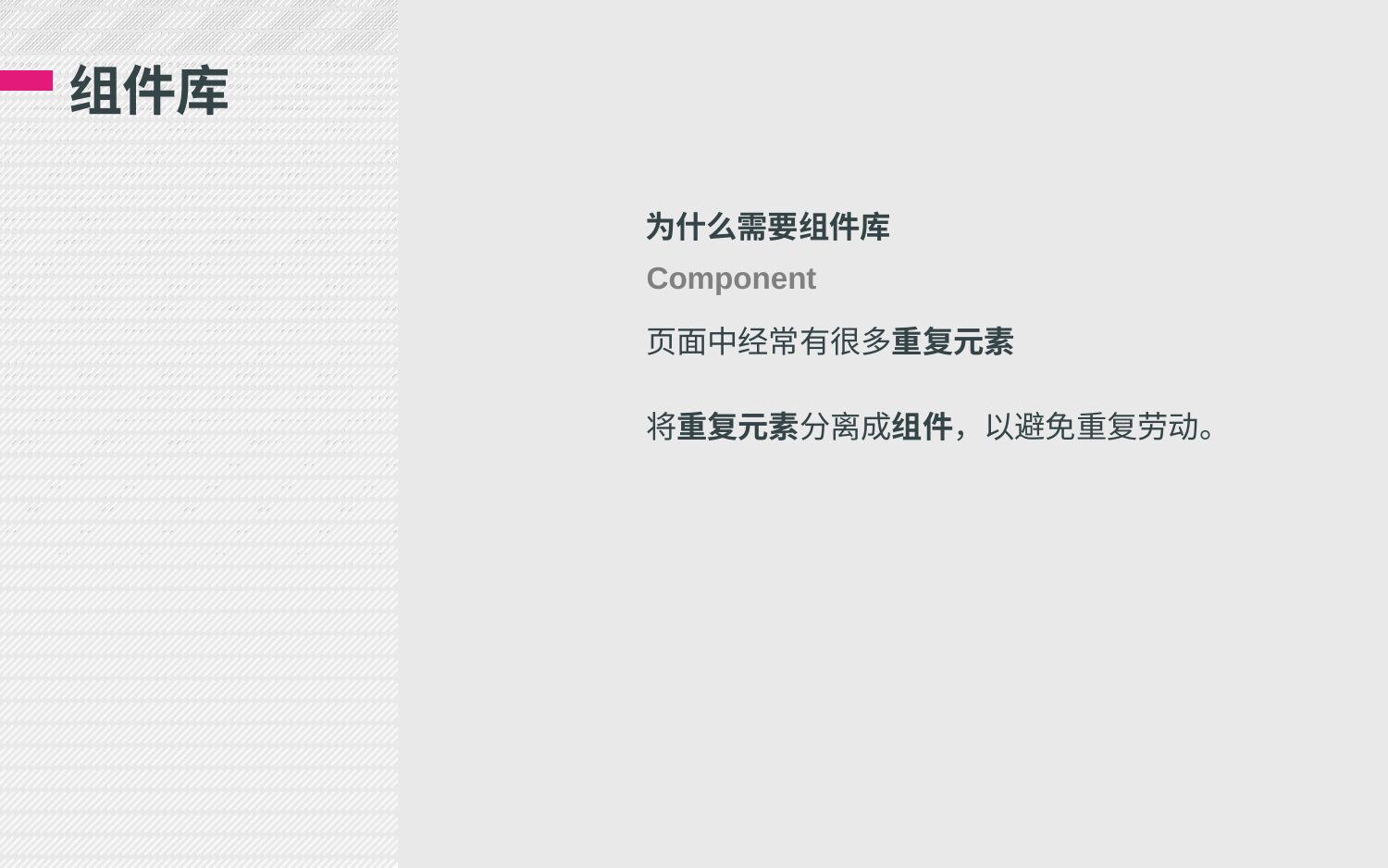

# 组件库
为什么需要组件库
Component
页面中经常有很多重复元素

将重复元素分离成组件，以避免重复劳动。